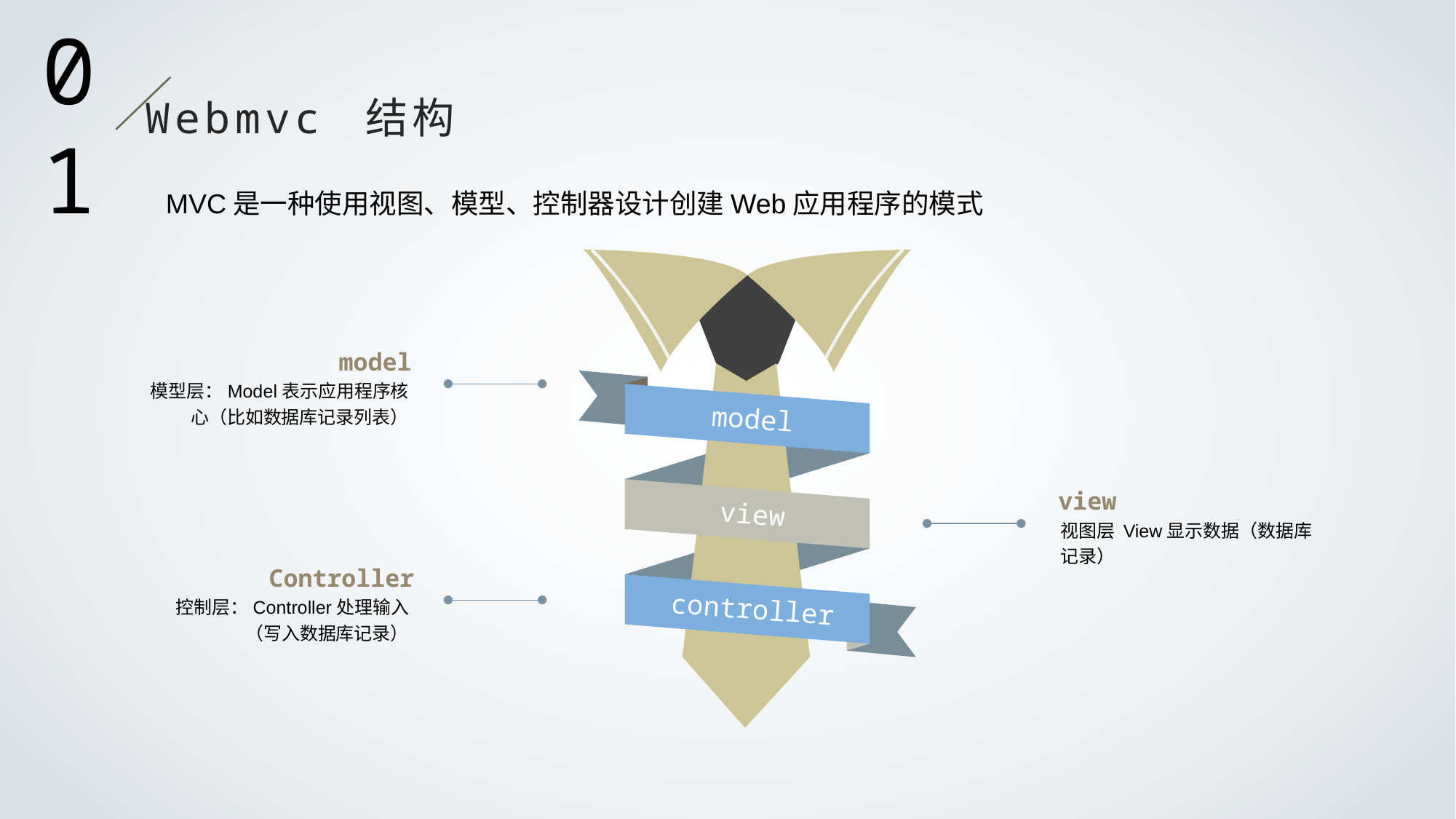

01
Webmvc 结构
MVC是一种使用视图、模型、控制器设计创建Web应用程序的模式

model
模型层：Model表示应用程序核心（比如数据库记录列表）

model

view

view

视图层 View显示数据（数据库记录）
Controller

controller
控制层：Controller处理输入（写入数据库记录）